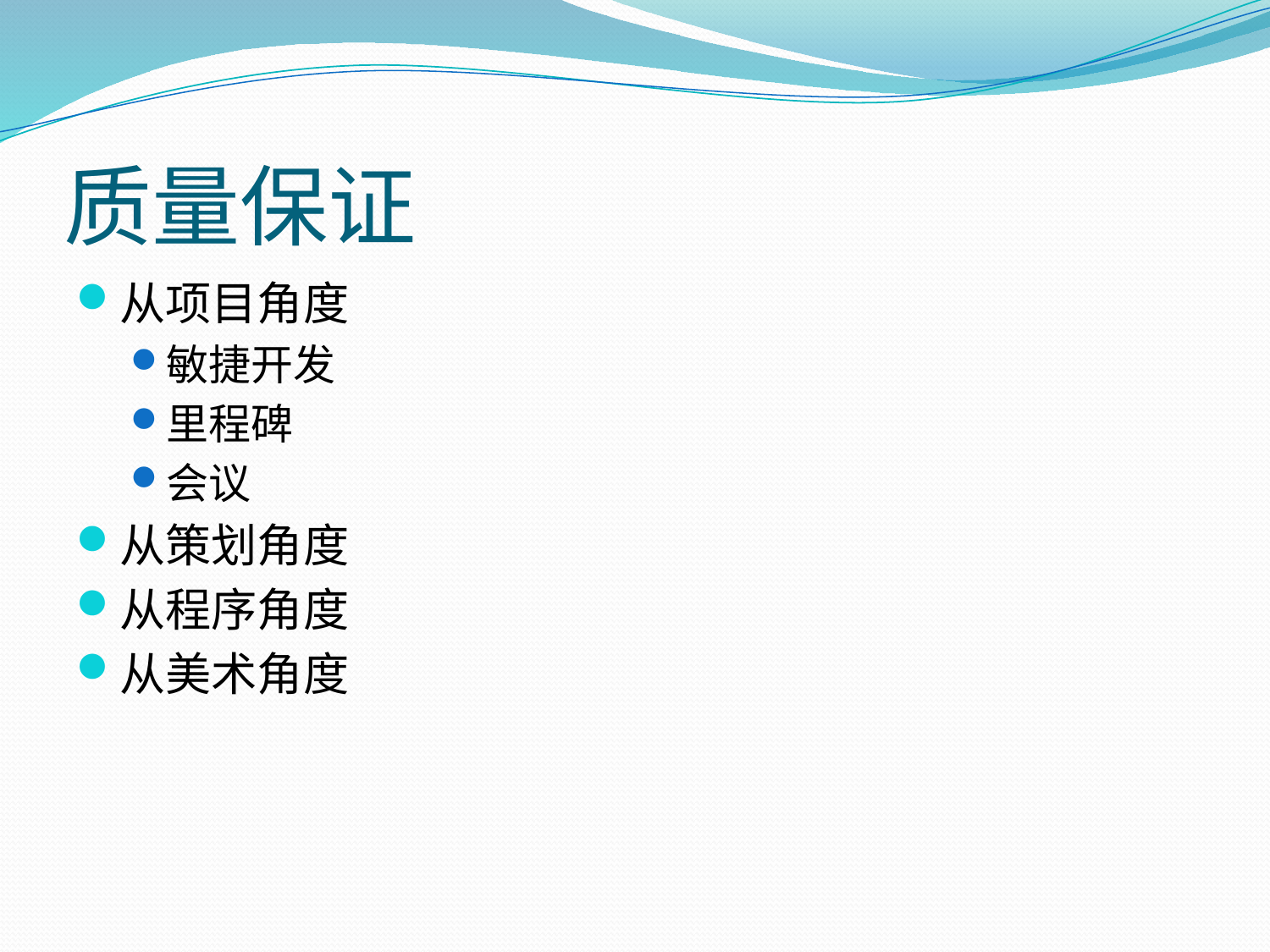

# 质量保证
从项目角度
敏捷开发
里程碑
会议
从策划角度
从程序角度
从美术角度